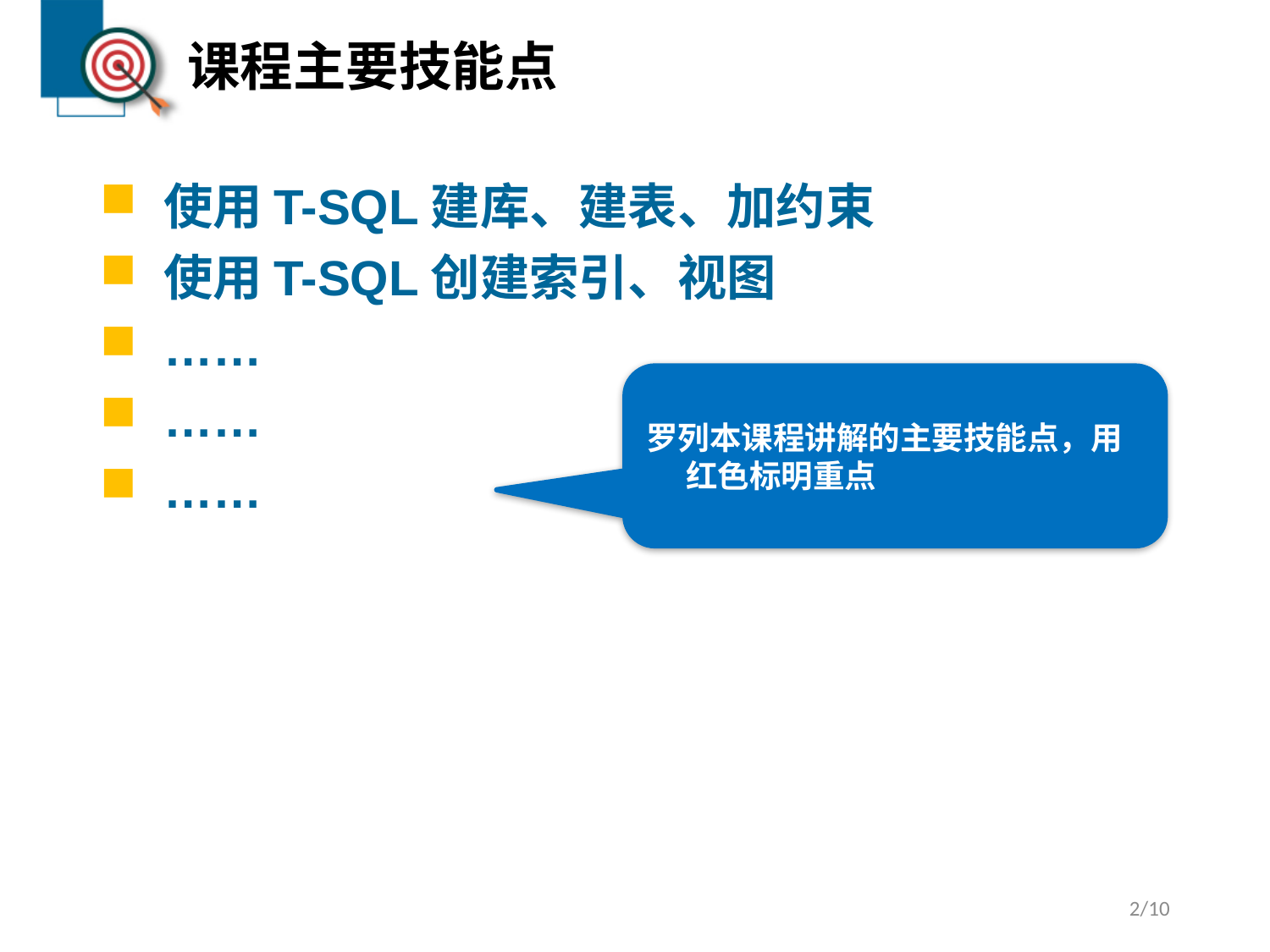

# 课程主要技能点
使用T-SQL建库、建表、加约束
使用T-SQL创建索引、视图
……
……
……
罗列本课程讲解的主要技能点，用红色标明重点
2/10